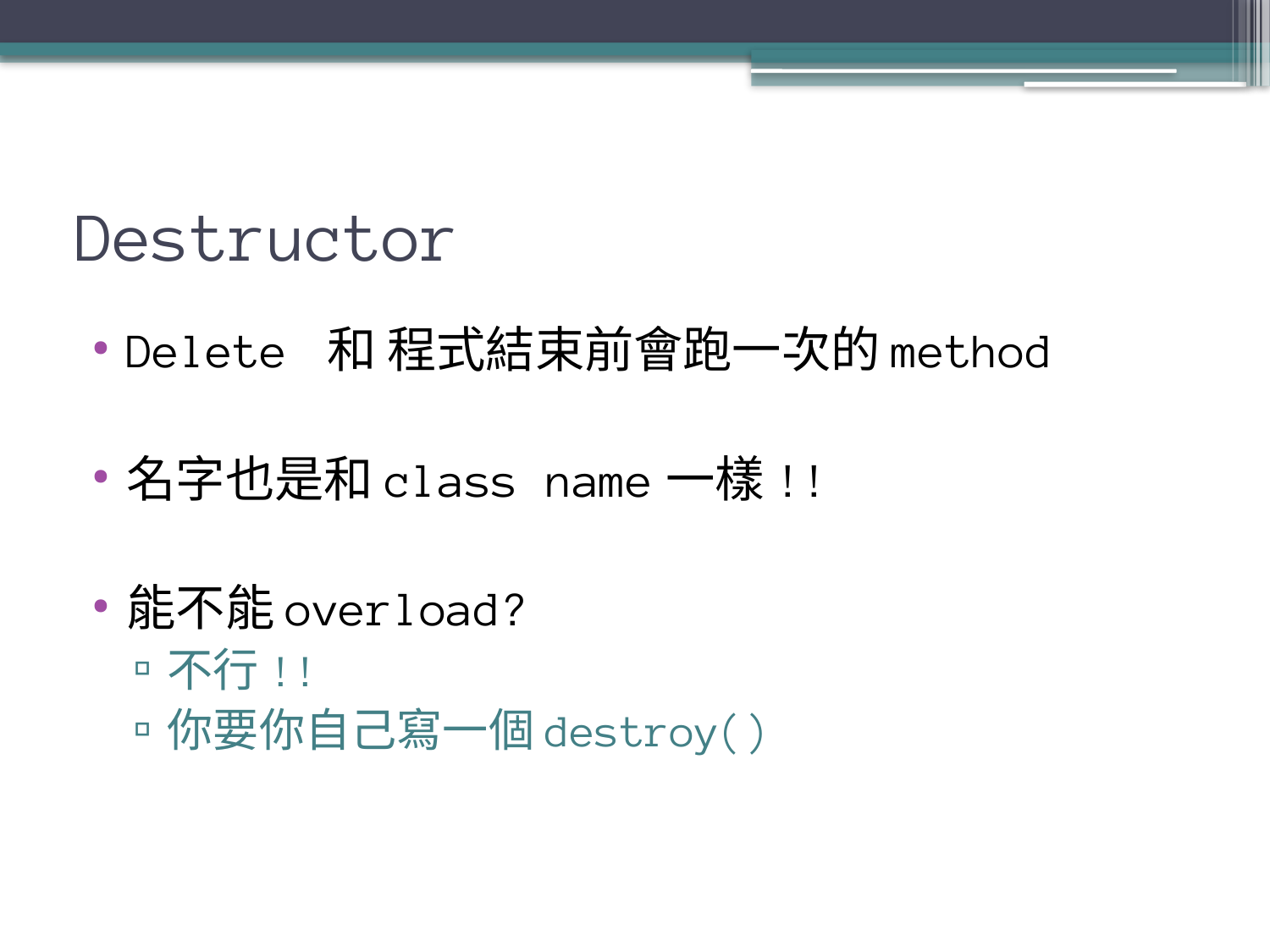

# Destructor
Delete 和 程式結束前會跑一次的method

名字也是和class name一樣!!

能不能overload?
不行!!
你要你自己寫一個destroy()